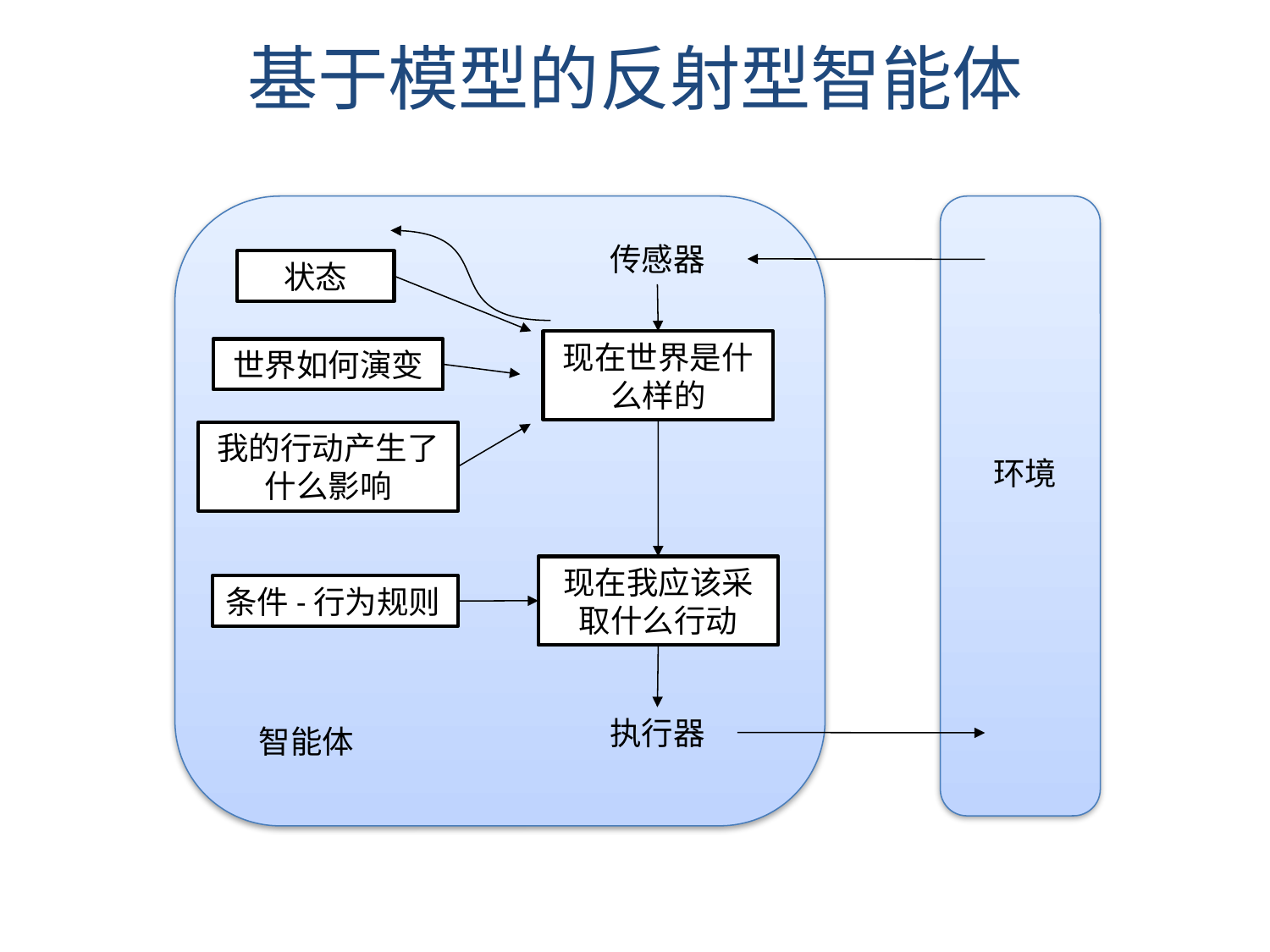

基于模型的反射型智能体

传感器
状态
现在世界是什么样的
世界如何演变
我的行动产生了什么影响
环境
现在我应该采取什么行动
条件-行为规则
执行器
智能体